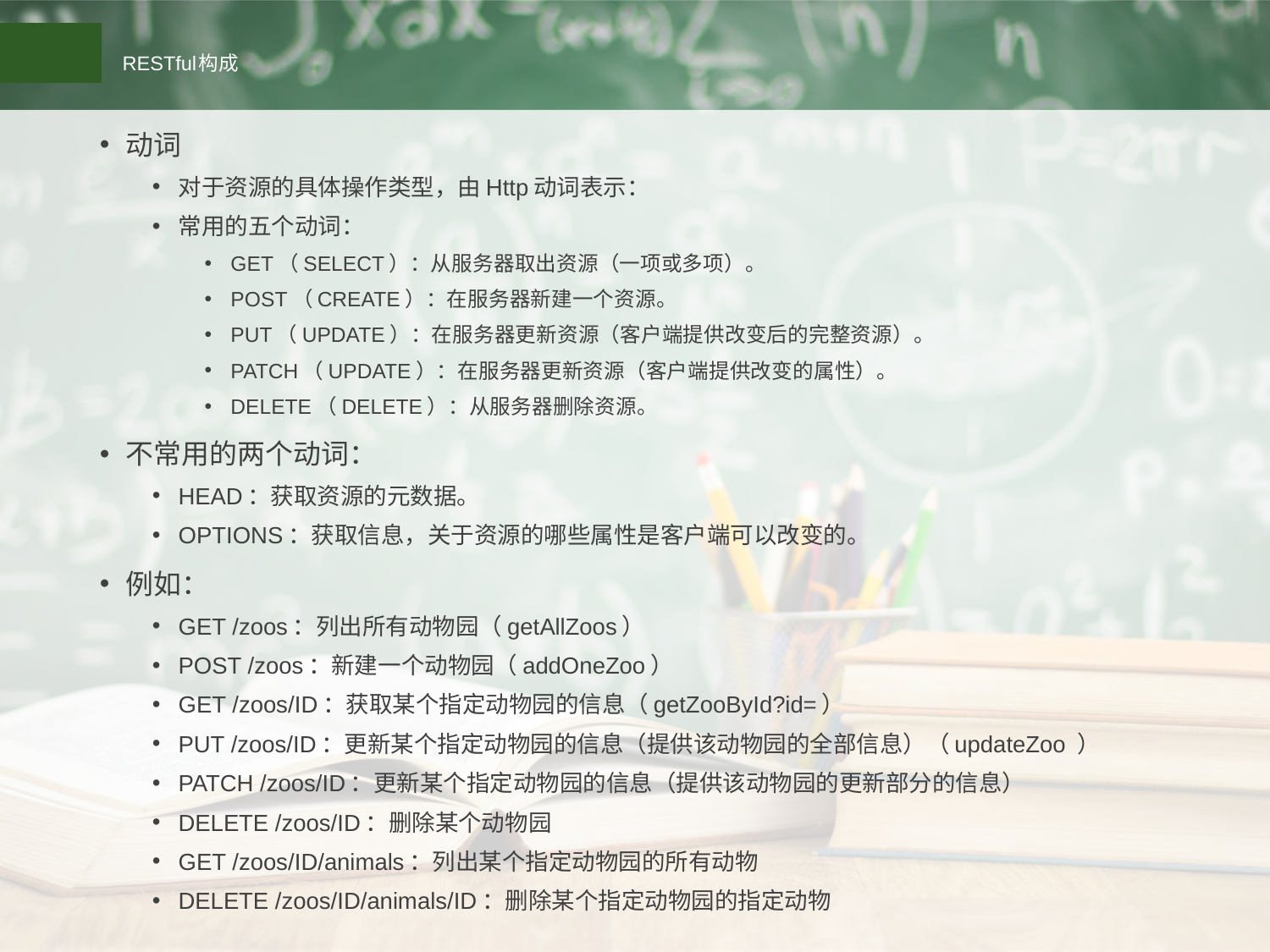

# RESTful构成
动词
对于资源的具体操作类型，由Http动词表示：
常用的五个动词：
GET（SELECT）：从服务器取出资源（一项或多项）。
POST（CREATE）：在服务器新建一个资源。
PUT（UPDATE）：在服务器更新资源（客户端提供改变后的完整资源）。
PATCH（UPDATE）：在服务器更新资源（客户端提供改变的属性）。
DELETE（DELETE）：从服务器删除资源。
不常用的两个动词：
HEAD：获取资源的元数据。
OPTIONS：获取信息，关于资源的哪些属性是客户端可以改变的。
例如：
GET /zoos：列出所有动物园（getAllZoos）
POST /zoos：新建一个动物园（addOneZoo）
GET /zoos/ID：获取某个指定动物园的信息（getZooById?id=）
PUT /zoos/ID：更新某个指定动物园的信息（提供该动物园的全部信息）（updateZoo ）
PATCH /zoos/ID：更新某个指定动物园的信息（提供该动物园的更新部分的信息）
DELETE /zoos/ID：删除某个动物园
GET /zoos/ID/animals：列出某个指定动物园的所有动物
DELETE /zoos/ID/animals/ID：删除某个指定动物园的指定动物